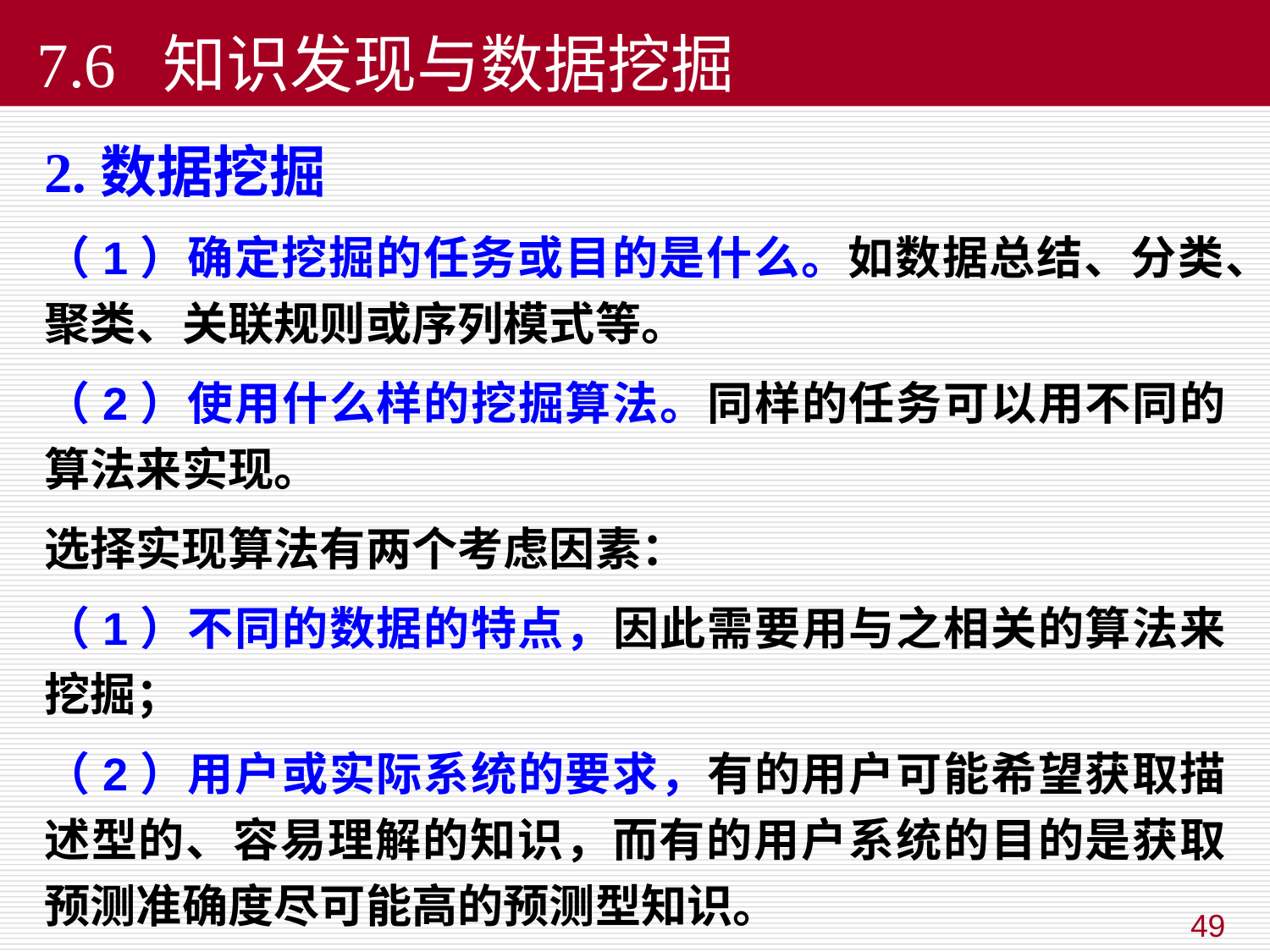

7.6  知识发现与数据挖掘
2.数据挖掘
（1）确定挖掘的任务或目的是什么。如数据总结、分类、聚类、关联规则或序列模式等。
（2）使用什么样的挖掘算法。同样的任务可以用不同的算法来实现。
选择实现算法有两个考虑因素：
（1）不同的数据的特点，因此需要用与之相关的算法来挖掘；
（2）用户或实际系统的要求，有的用户可能希望获取描述型的、容易理解的知识，而有的用户系统的目的是获取预测准确度尽可能高的预测型知识。
49